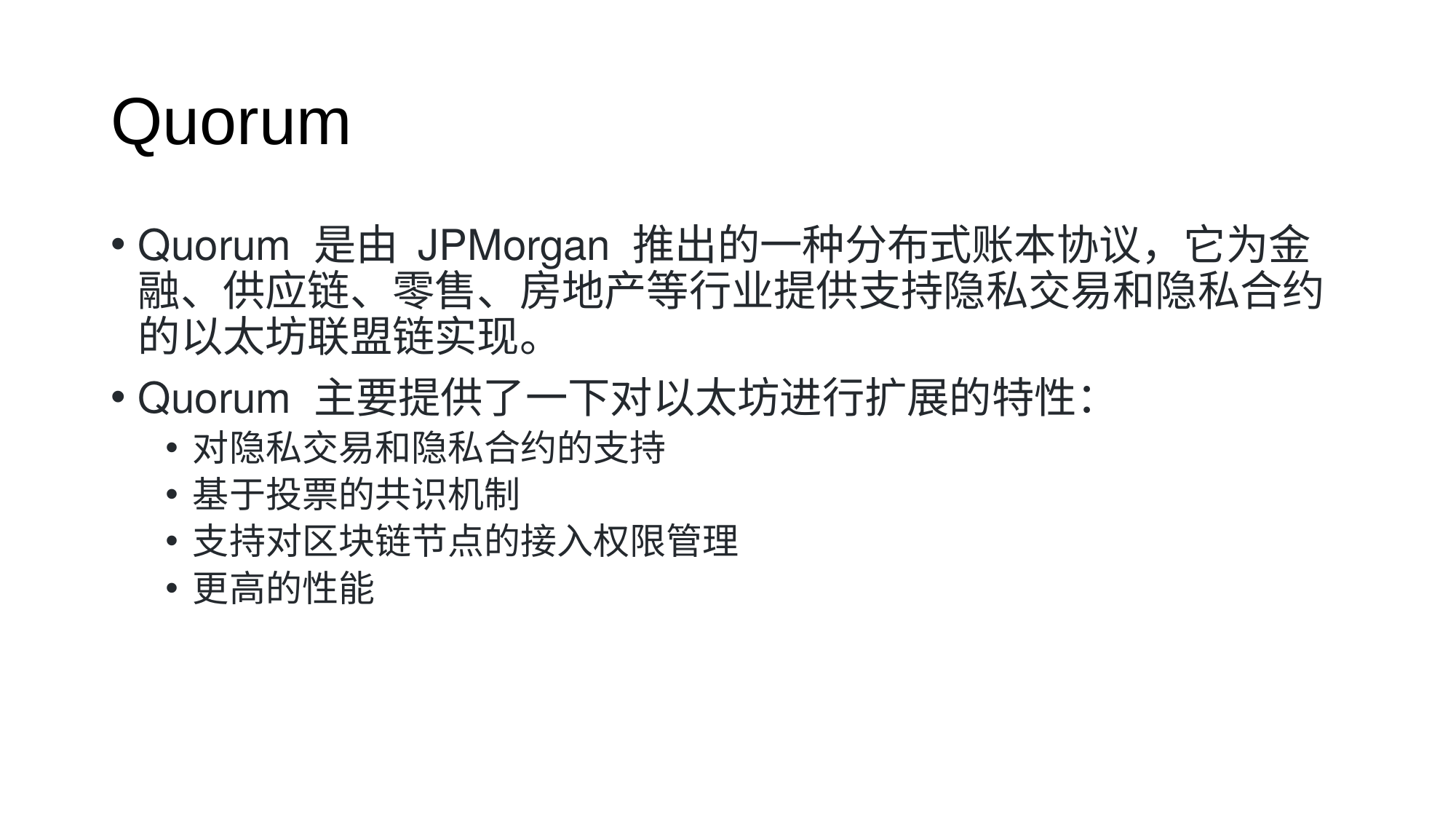

# Quorum
Quorum 是由 JPMorgan 推出的一种分布式账本协议，它为金融、供应链、零售、房地产等行业提供支持隐私交易和隐私合约的以太坊联盟链实现。
Quorum 主要提供了一下对以太坊进行扩展的特性：
对隐私交易和隐私合约的支持
基于投票的共识机制
支持对区块链节点的接入权限管理
更高的性能